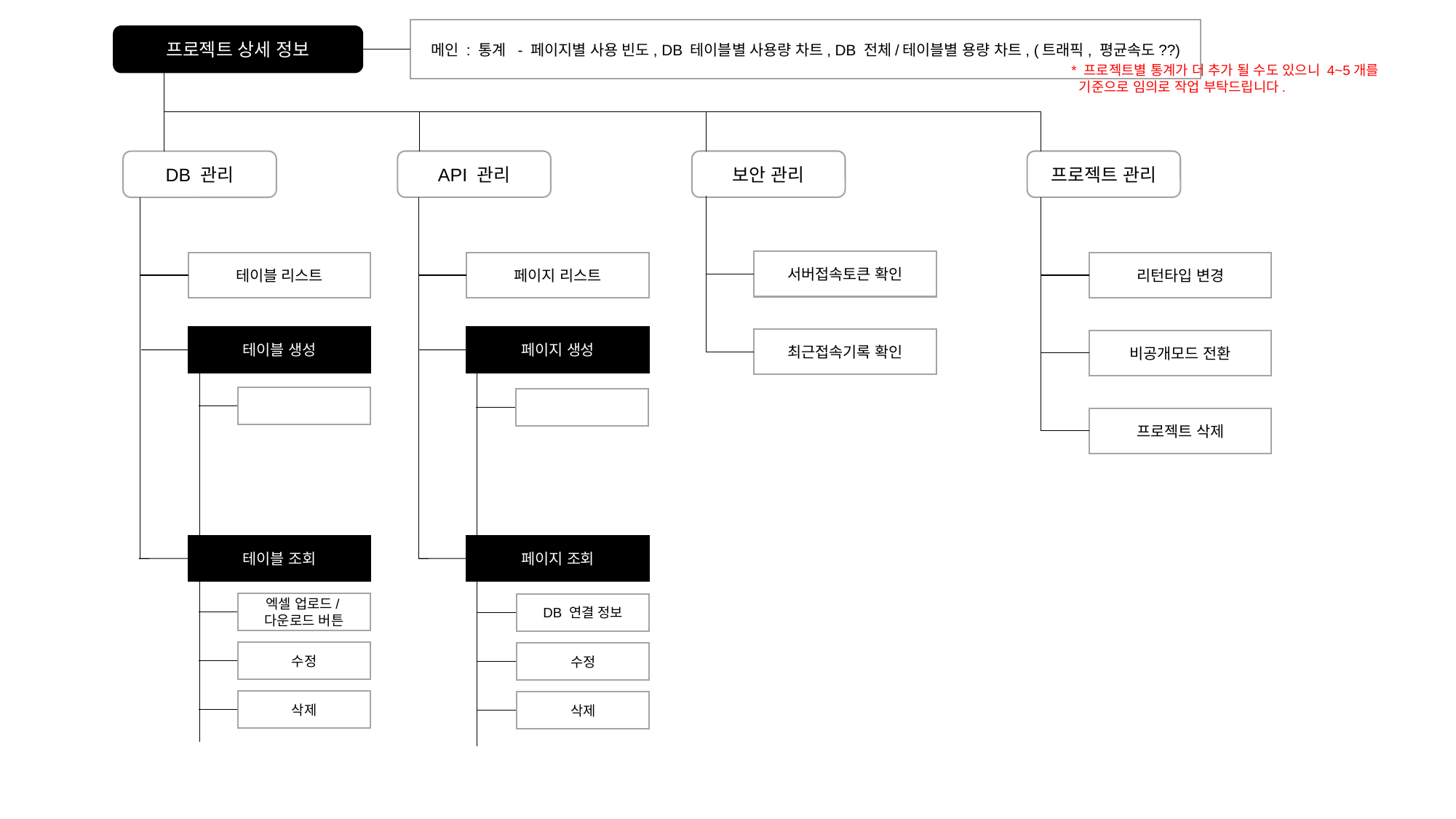

메인 : 통계  - 페이지별 사용 빈도, DB 테이블별 사용량 차트, DB 전체/테이블별 용량 차트, (트래픽, 평균속도??)
프로젝트 상세 정보
* 프로젝트별 통계가 더 추가 될 수도 있으니 4~5개를
  기준으로 임의로 작업 부탁드립니다.
API 관리
보안 관리
프로젝트 관리
DB 관리
서버접속토큰 확인
테이블 리스트
페이지 리스트
리턴타입 변경
테이블 생성
페이지 생성
최근접속기록 확인
비공개모드 전환

프로젝트 삭제
테이블 조회
페이지 조회
엑셀 업로드/다운로드 버튼
DB 연결 정보
수정
수정
삭제
삭제